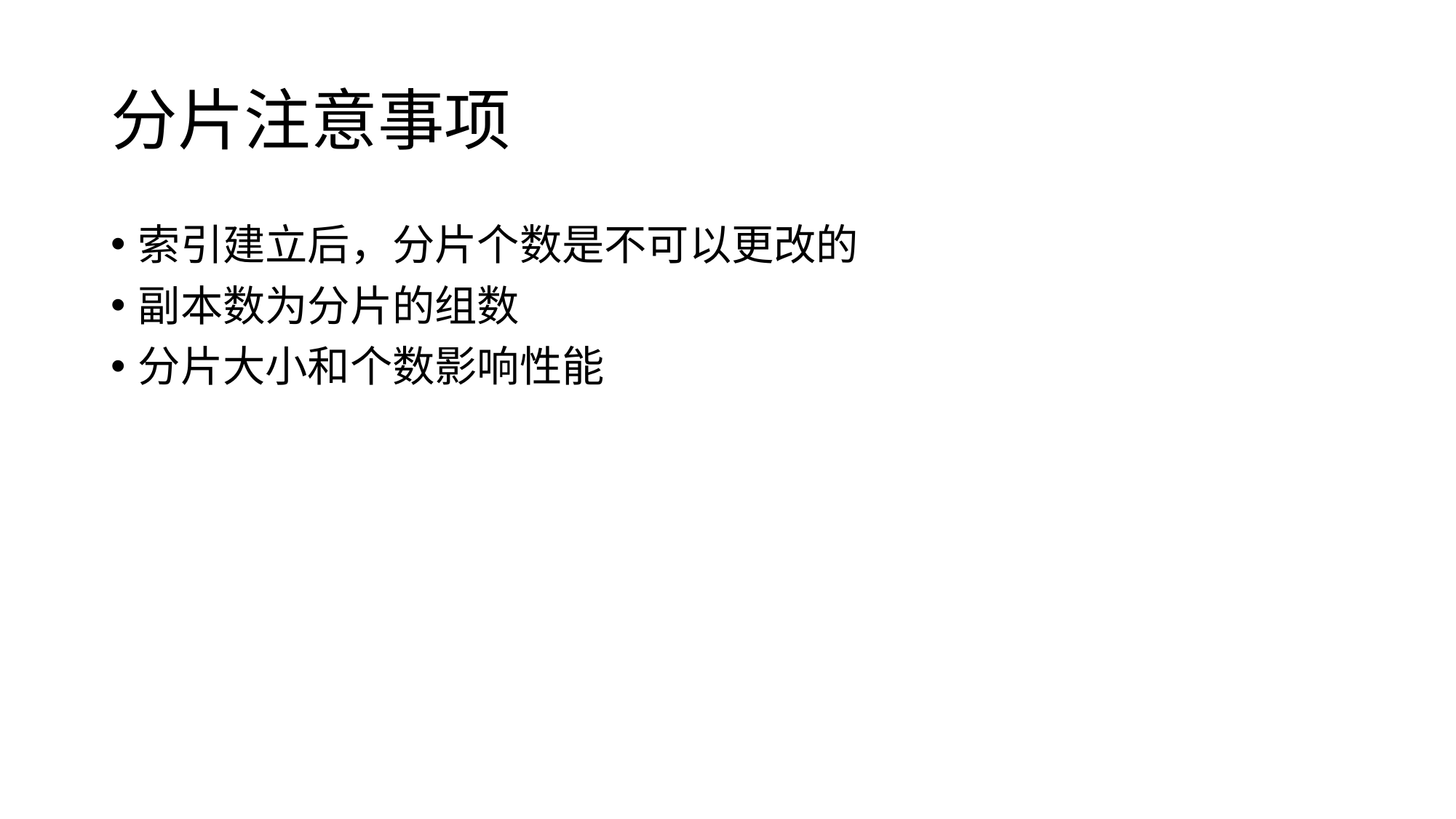

# 分片注意事项
索引建立后，分片个数是不可以更改的
副本数为分片的组数
分片大小和个数影响性能